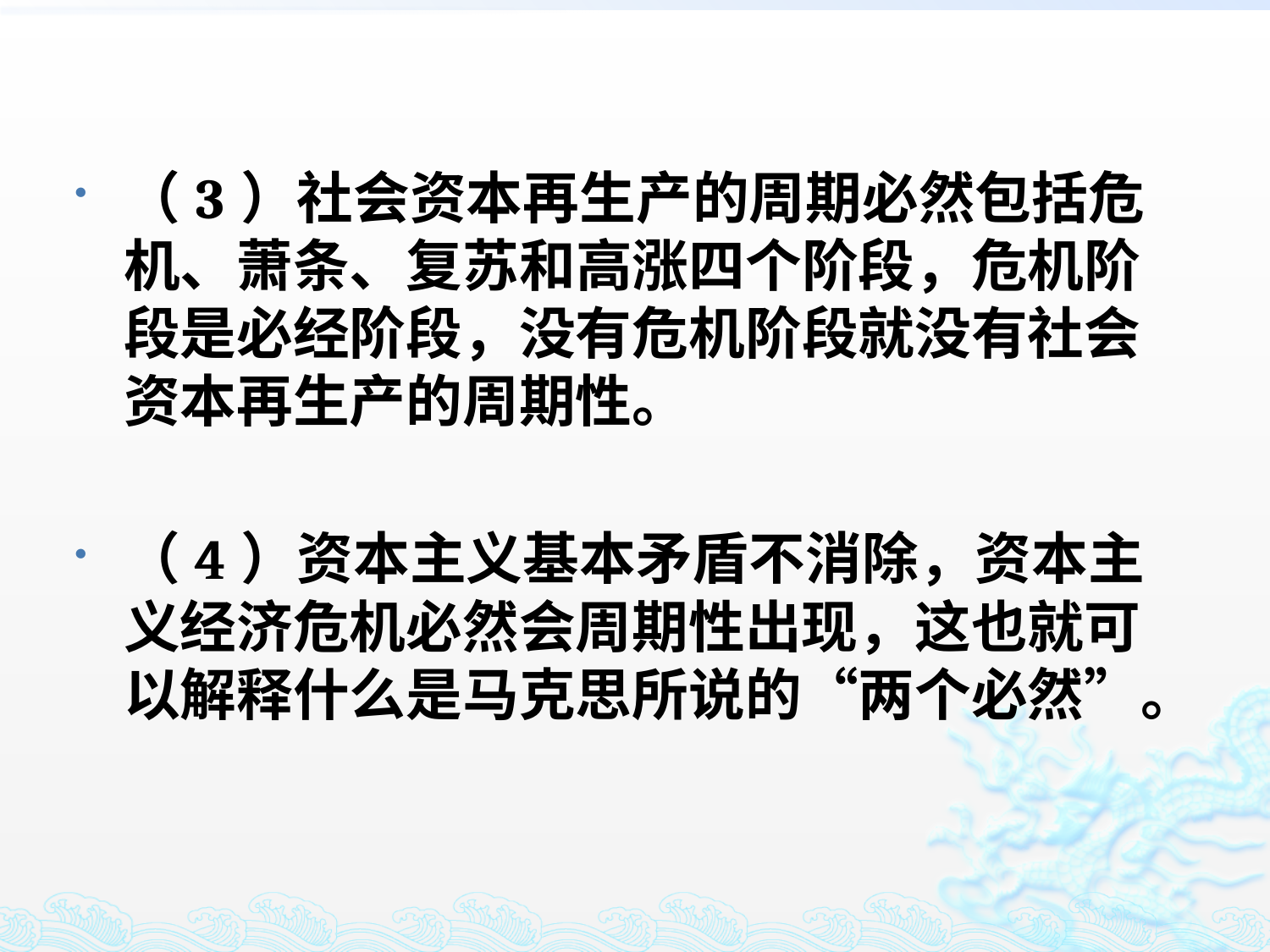

（3）社会资本再生产的周期必然包括危机、萧条、复苏和高涨四个阶段，危机阶段是必经阶段，没有危机阶段就没有社会资本再生产的周期性。

（4）资本主义基本矛盾不消除，资本主义经济危机必然会周期性出现，这也就可以解释什么是马克思所说的“两个必然”。